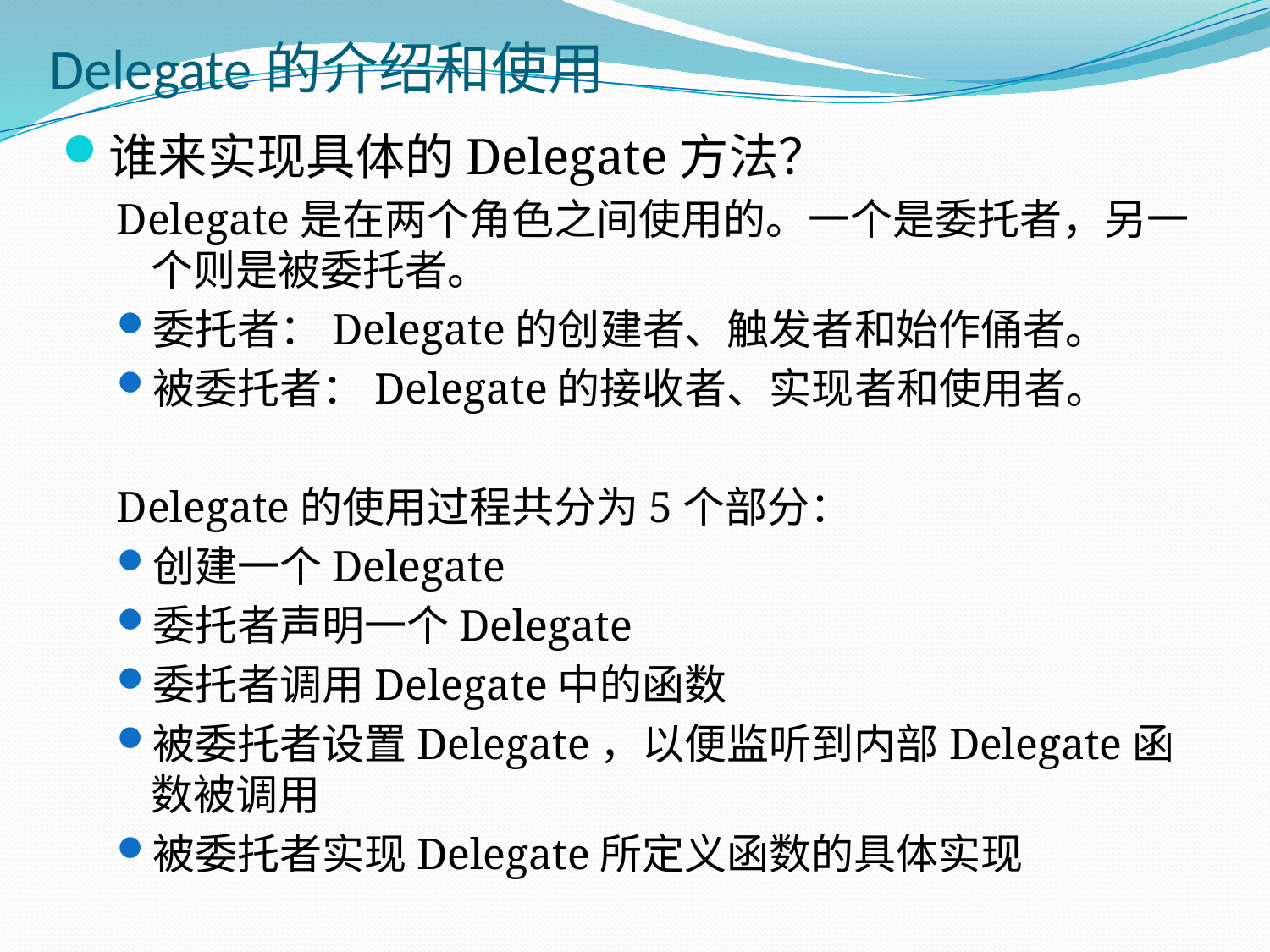

# Delegate的介绍和使用
谁来实现具体的Delegate方法？
Delegate是在两个角色之间使用的。一个是委托者，另一个则是被委托者。
委托者：Delegate的创建者、触发者和始作俑者。
被委托者：Delegate的接收者、实现者和使用者。

Delegate的使用过程共分为5个部分：
创建一个Delegate
委托者声明一个Delegate
委托者调用Delegate中的函数
被委托者设置Delegate，以便监听到内部Delegate函数被调用
被委托者实现Delegate所定义函数的具体实现